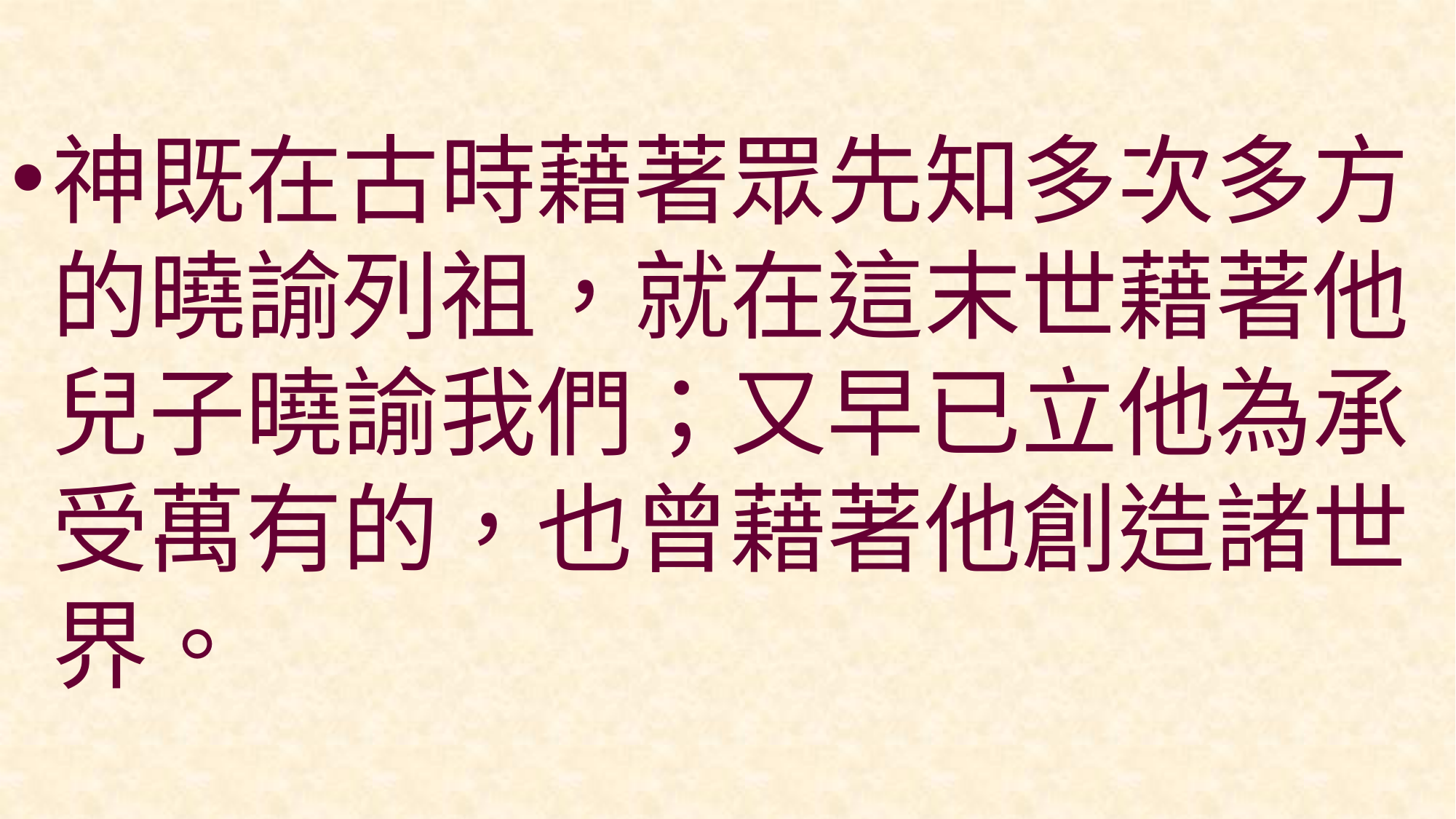

神既在古時藉著眾先知多次多方的曉諭列祖，就在這末世藉著他兒子曉諭我們；又早已立他為承受萬有的，也曾藉著他創造諸世界。